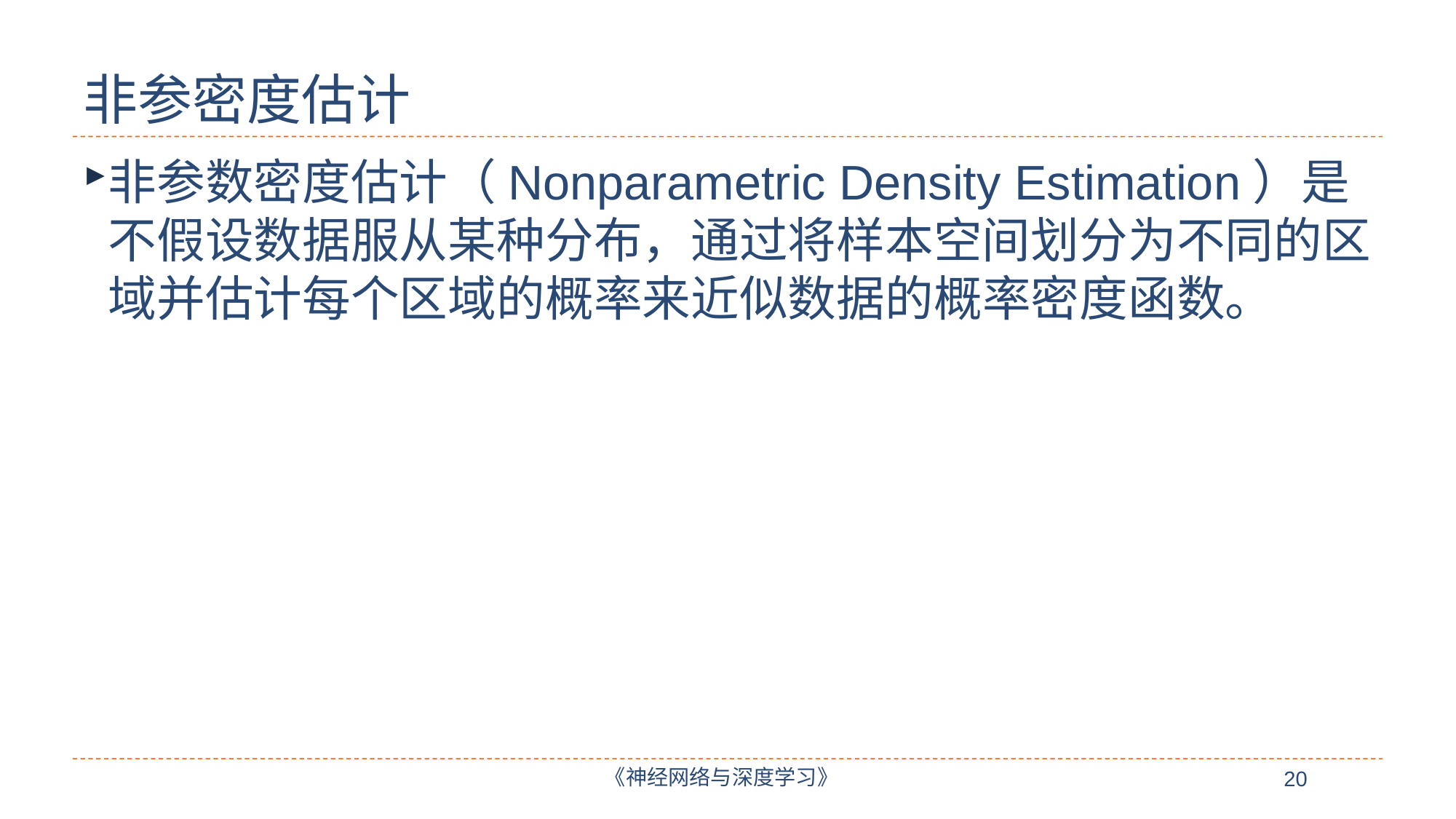

# 非参密度估计
非参数密度估计（Nonparametric Density Estimation）是不假设数据服从某种分布，通过将样本空间划分为不同的区域并估计每个区域的概率来近似数据的概率密度函数。